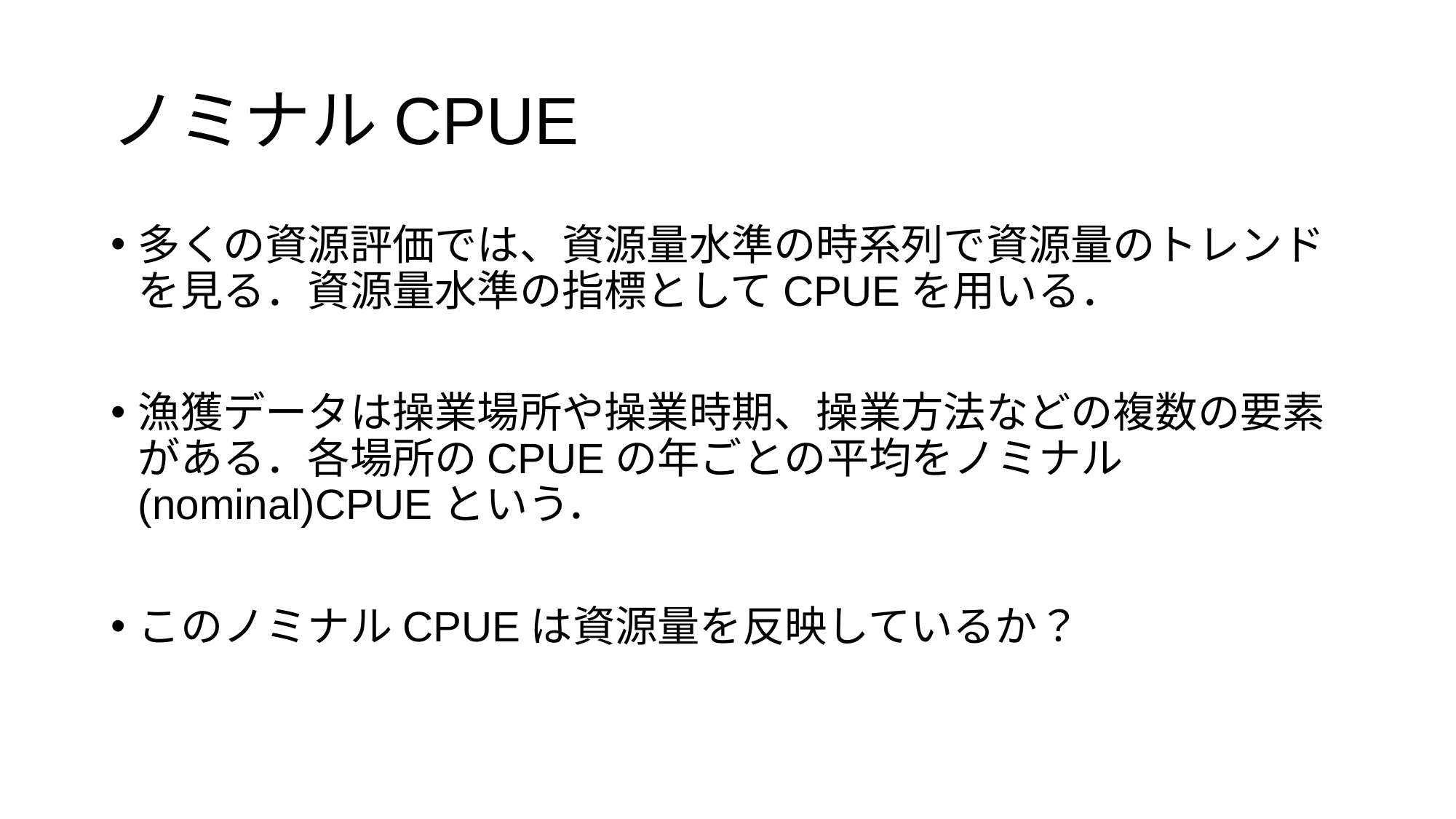

# ノミナルCPUE
多くの資源評価では、資源量水準の時系列で資源量のトレンドを見る．資源量水準の指標としてCPUEを用いる．

漁獲データは操業場所や操業時期、操業方法などの複数の要素がある．各場所のCPUEの年ごとの平均をノミナル(nominal)CPUEという．

このノミナルCPUEは資源量を反映しているか？